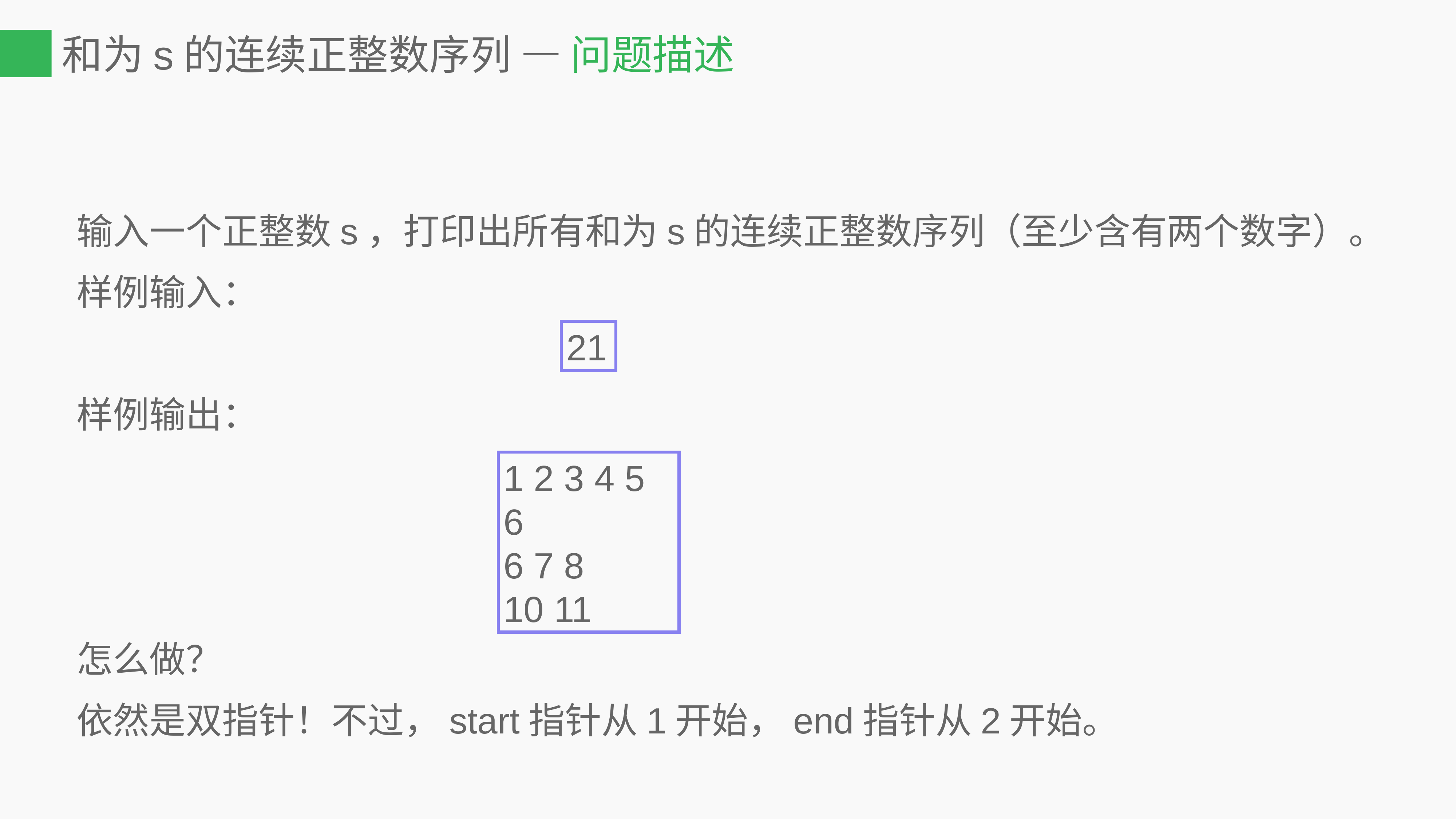

# 和为s的连续正整数序列 — 问题描述
输入一个正整数s，打印出所有和为s的连续正整数序列（至少含有两个数字）。
样例输入：

样例输出：

怎么做？
依然是双指针！不过，start指针从1开始，end指针从2开始。
21
1 2 3 4 5 6
6 7 8
10 11